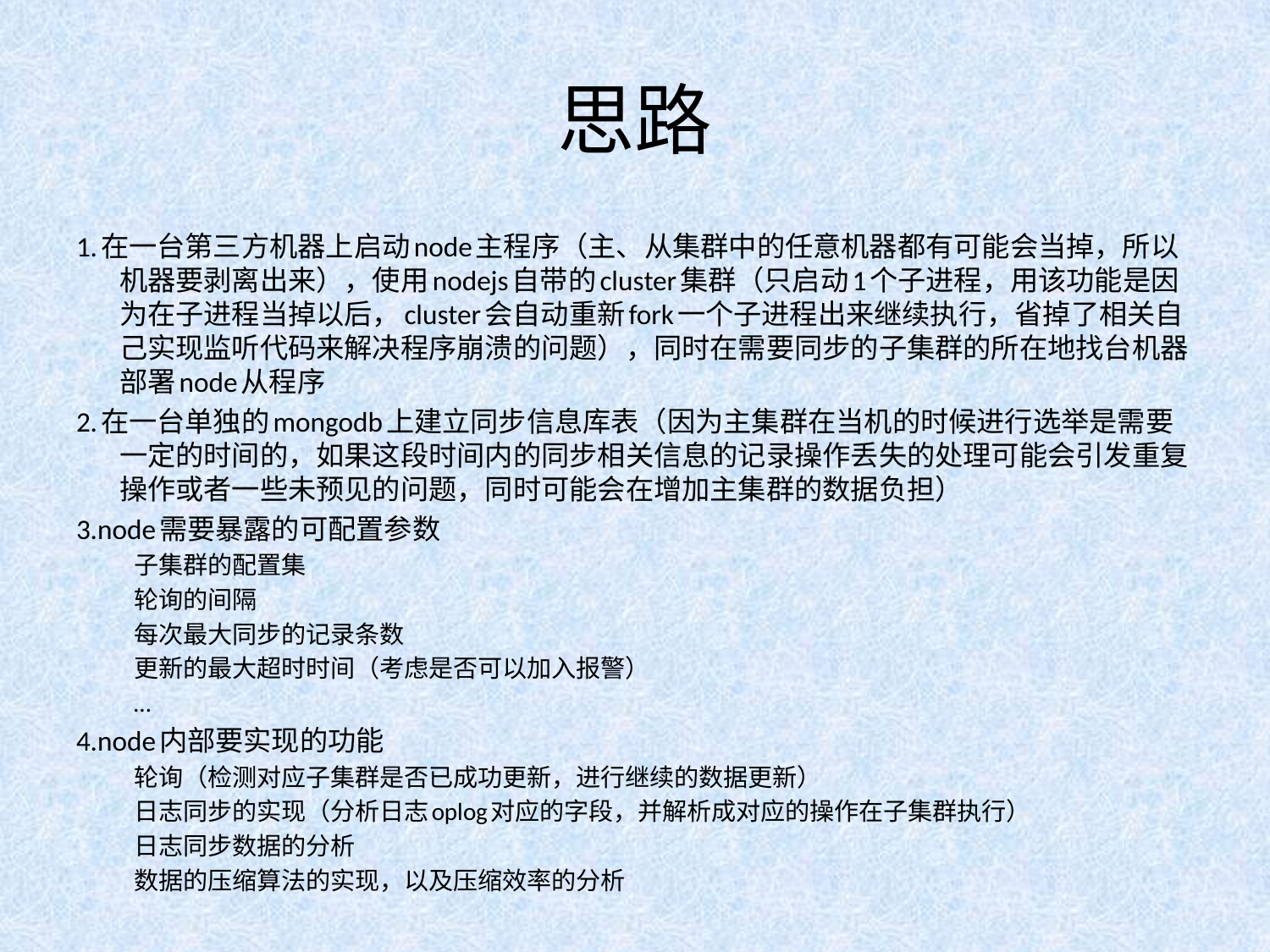

# 思路
1.在一台第三方机器上启动node主程序（主、从集群中的任意机器都有可能会当掉，所以机器要剥离出来），使用nodejs自带的cluster集群（只启动1个子进程，用该功能是因为在子进程当掉以后，cluster会自动重新fork一个子进程出来继续执行，省掉了相关自己实现监听代码来解决程序崩溃的问题），同时在需要同步的子集群的所在地找台机器部署node从程序
2.在一台单独的mongodb上建立同步信息库表（因为主集群在当机的时候进行选举是需要一定的时间的，如果这段时间内的同步相关信息的记录操作丢失的处理可能会引发重复操作或者一些未预见的问题，同时可能会在增加主集群的数据负担）
3.node需要暴露的可配置参数
子集群的配置集
轮询的间隔
每次最大同步的记录条数
更新的最大超时时间（考虑是否可以加入报警）
…
4.node内部要实现的功能
轮询（检测对应子集群是否已成功更新，进行继续的数据更新）
日志同步的实现（分析日志oplog对应的字段，并解析成对应的操作在子集群执行）
日志同步数据的分析
数据的压缩算法的实现，以及压缩效率的分析